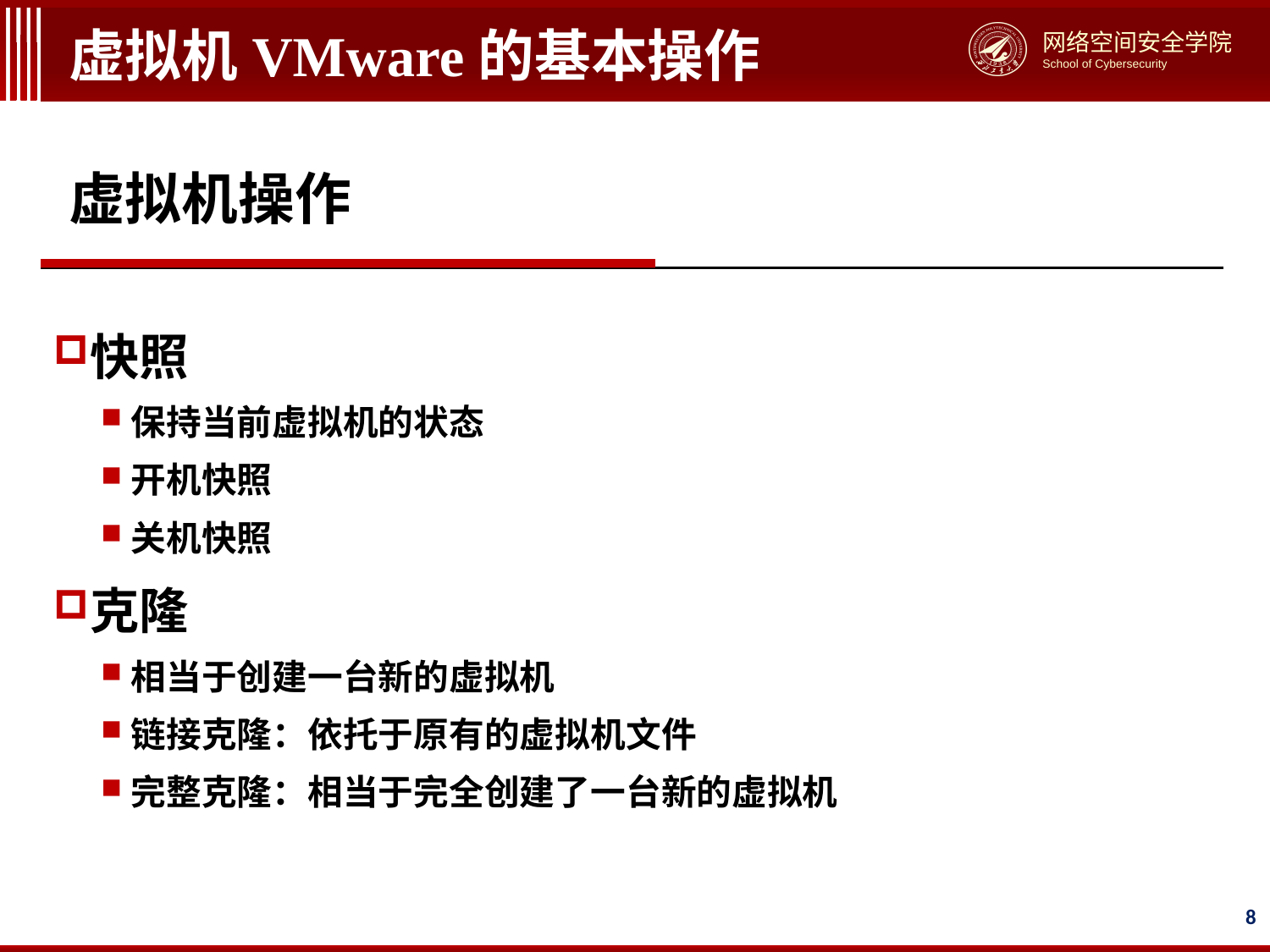

# 虚拟机VMware的基本操作
虚拟机操作
快照
保持当前虚拟机的状态
开机快照
关机快照
克隆
相当于创建一台新的虚拟机
链接克隆：依托于原有的虚拟机文件
完整克隆：相当于完全创建了一台新的虚拟机